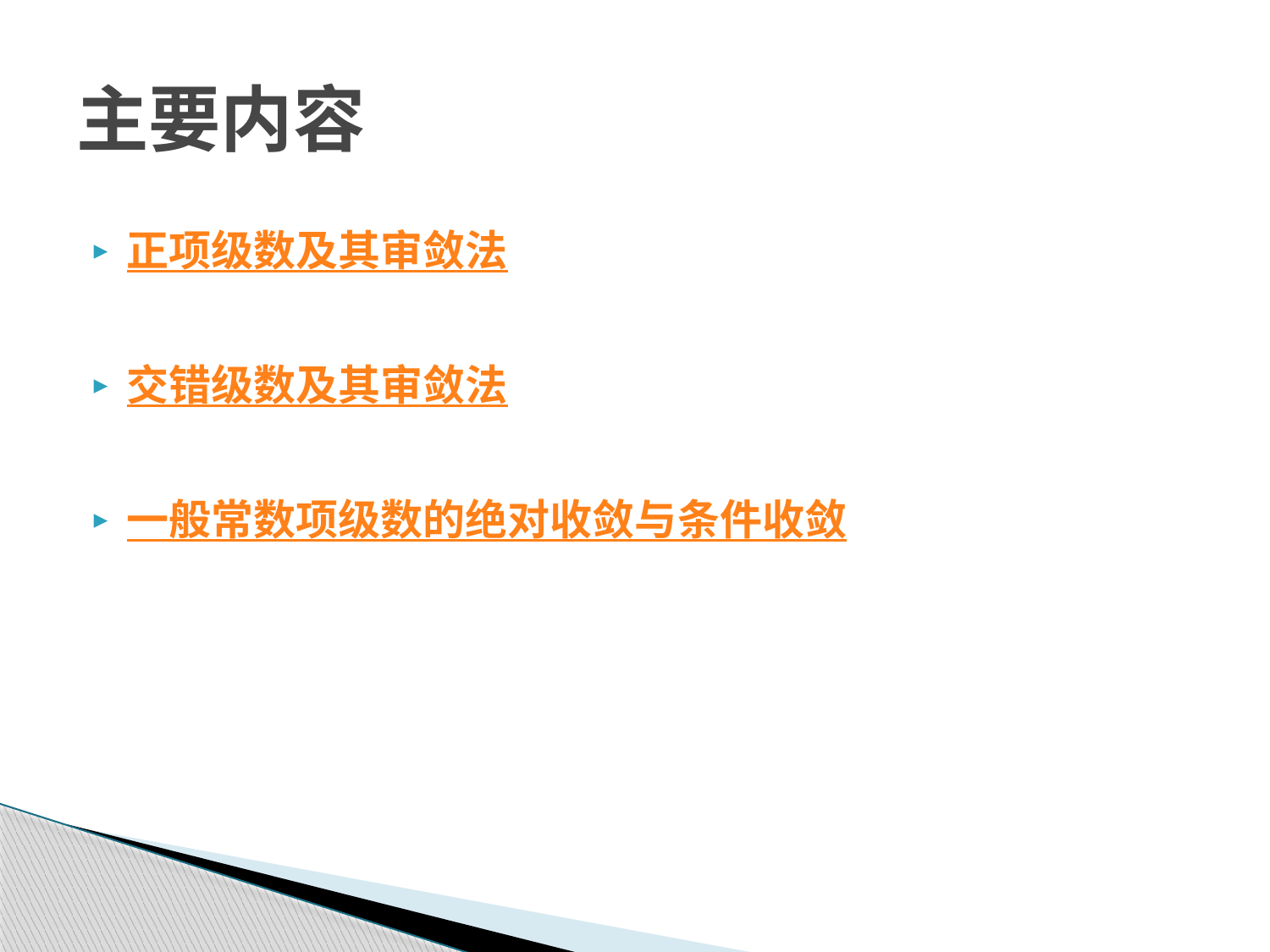

# 主要内容
正项级数及其审敛法

交错级数及其审敛法

一般常数项级数的绝对收敛与条件收敛